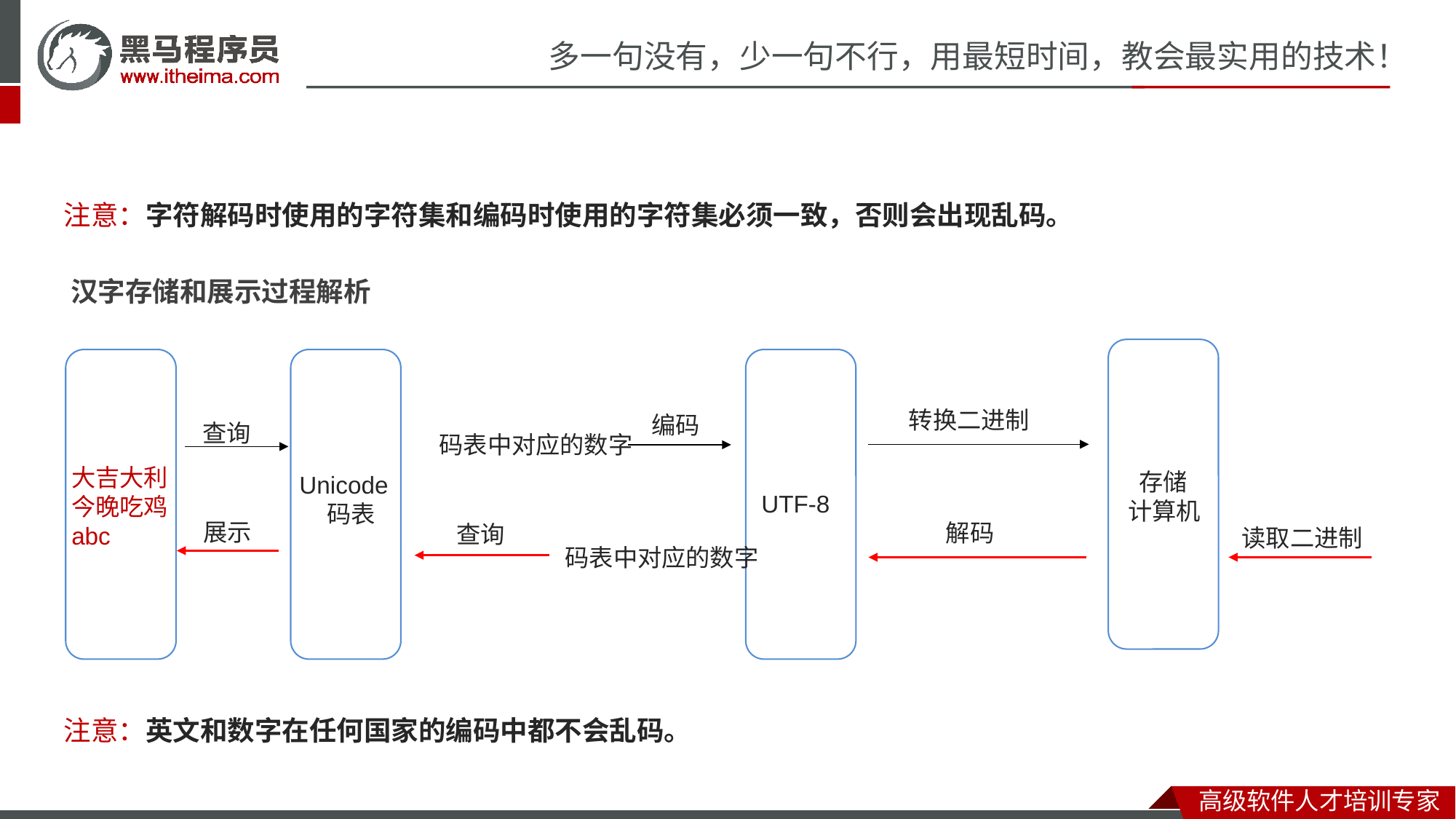

注意：字符解码时使用的字符集和编码时使用的字符集必须一致，否则会出现乱码。
汉字存储和展示过程解析

 存储
计算机

大吉大利
今晚吃鸡
abc

Unicode
    码表

 UTF-8
转换二进制
编码
查询
码表中对应的数字
展示
解码
查询
读取二进制
码表中对应的数字
注意：英文和数字在任何国家的编码中都不会乱码。